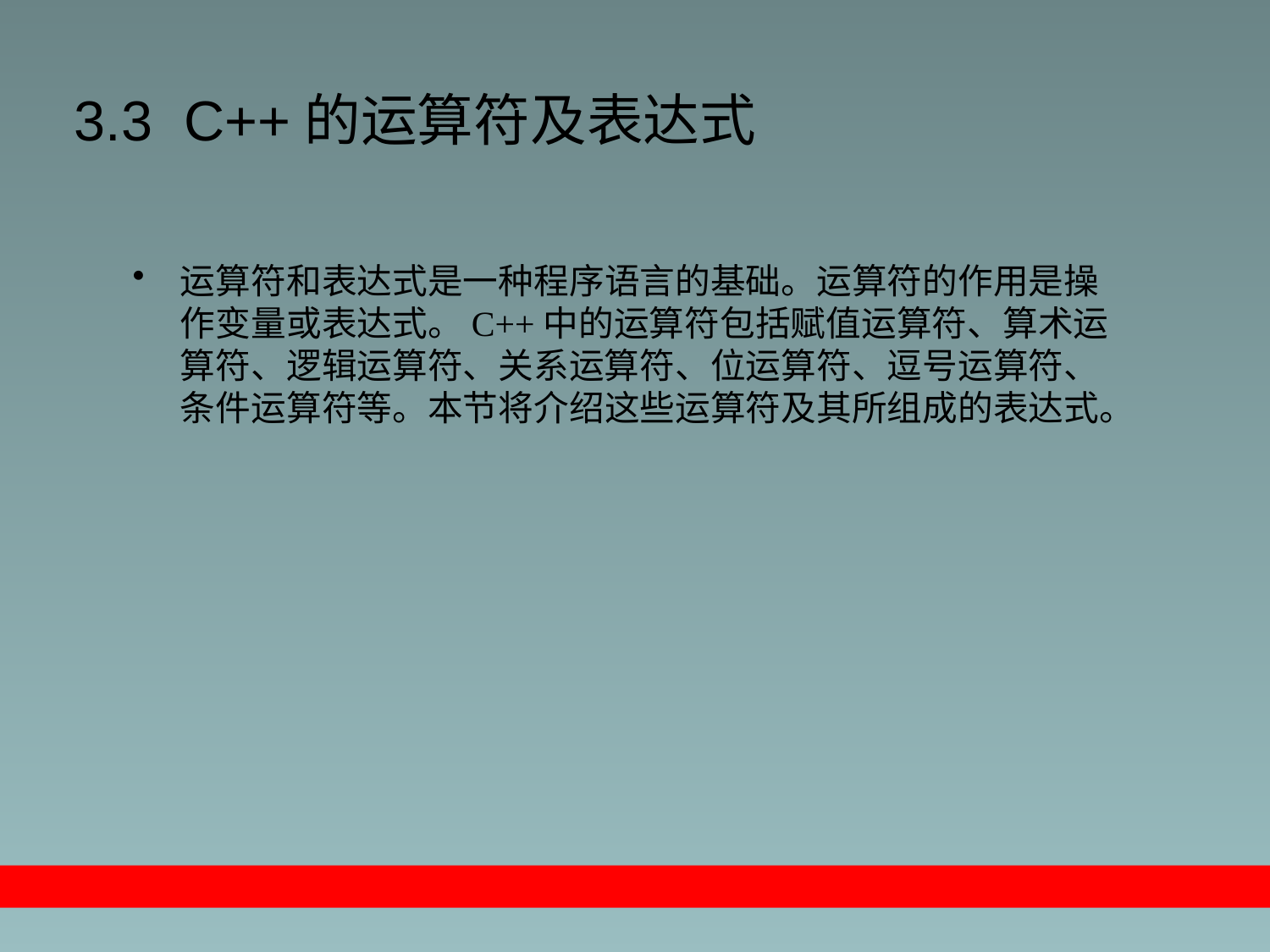

# 3.3  C++的运算符及表达式
运算符和表达式是一种程序语言的基础。运算符的作用是操作变量或表达式。C++中的运算符包括赋值运算符、算术运算符、逻辑运算符、关系运算符、位运算符、逗号运算符、条件运算符等。本节将介绍这些运算符及其所组成的表达式。